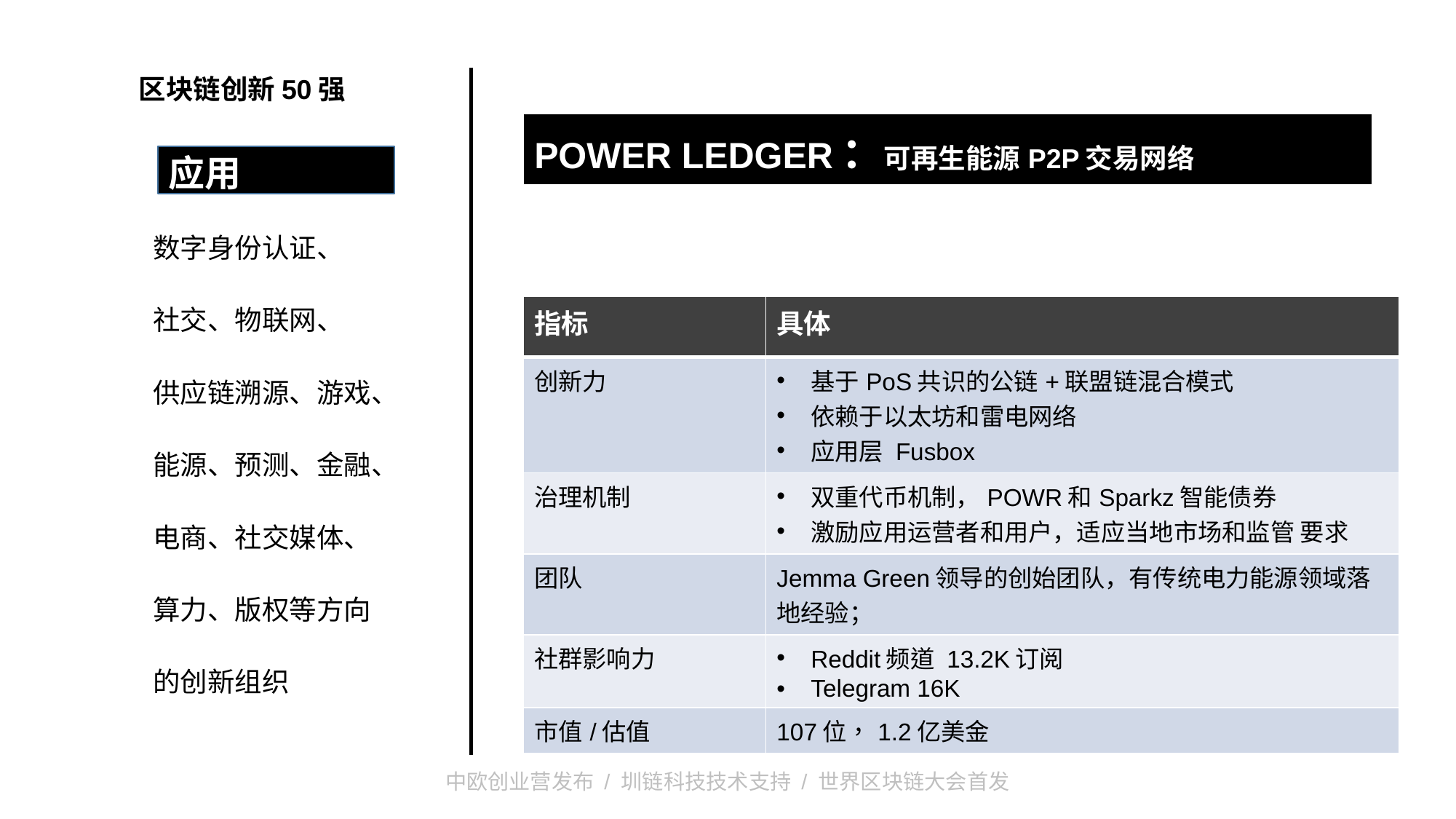

区块链创新50强
| POWER LEDGER：可再生能源P2P交易网络 |
| --- |
|  |
应用
数字身份认证、
社交、物联网、
供应链溯源、游戏、
能源、预测、金融、
电商、社交媒体、
算力、版权等方向
的创新组织
| 指标 | 具体 |
| --- | --- |
| 创新力 | 基于PoS共识的公链+联盟链混合模式 依赖于以太坊和雷电网络 应用层 Fusbox |
| 治理机制 | 双重代币机制，POWR和Sparkz智能债券 激励应用运营者和用户，适应当地市场和监管 要求 |
| 团队 | Jemma Green领导的创始团队，有传统电力能源领域落地经验； |
| 社群影响力 | Reddit频道 13.2K订阅 Telegram 16K |
| 市值/估值 | 107位，1.2亿美金 |
中欧创业营发布 / 圳链科技技术支持 / 世界区块链大会首发